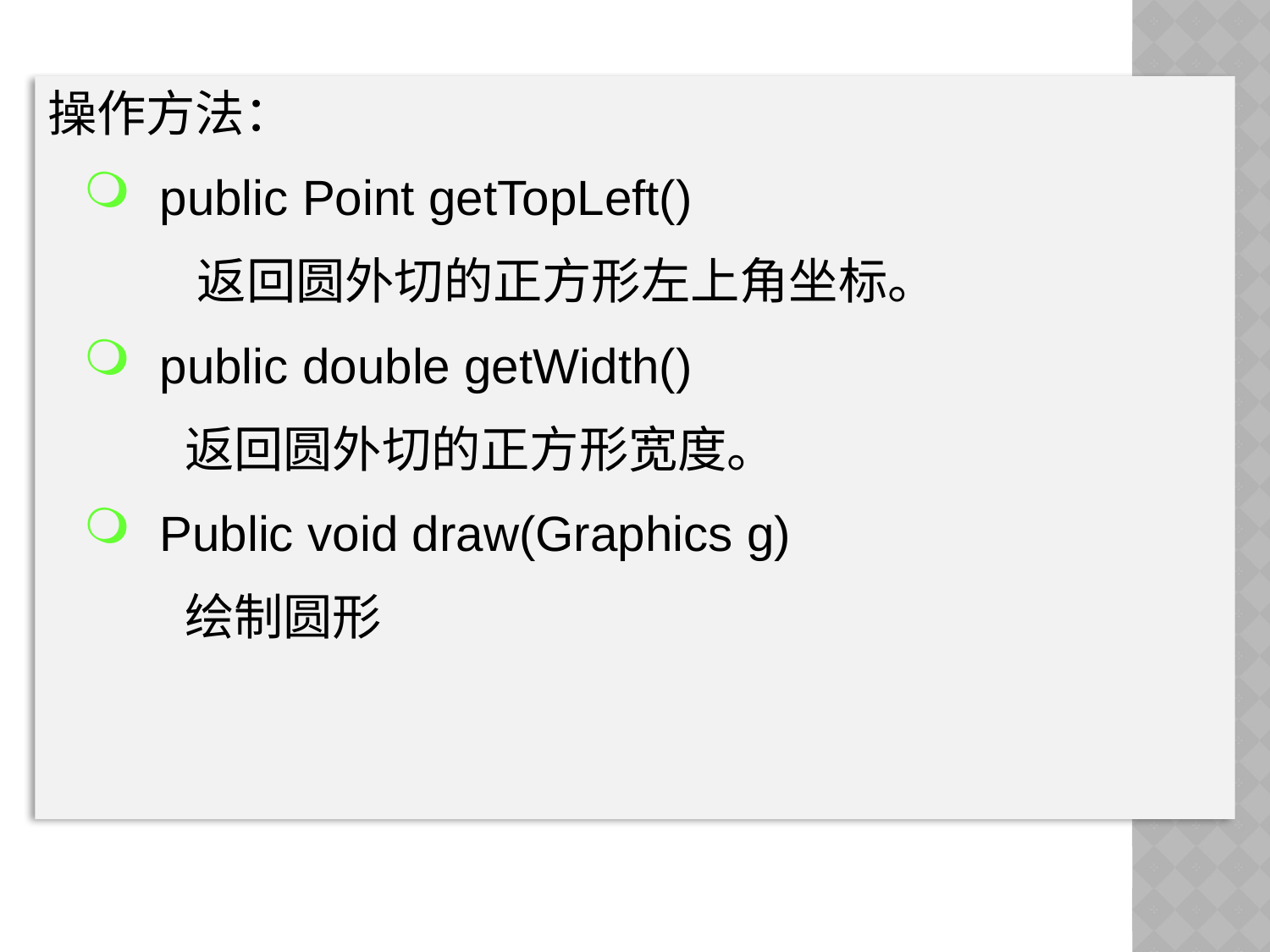

操作方法：
public Point getTopLeft()
返回圆外切的正方形左上角坐标。
public double getWidth()
返回圆外切的正方形宽度。
Public void draw(Graphics g)
绘制圆形